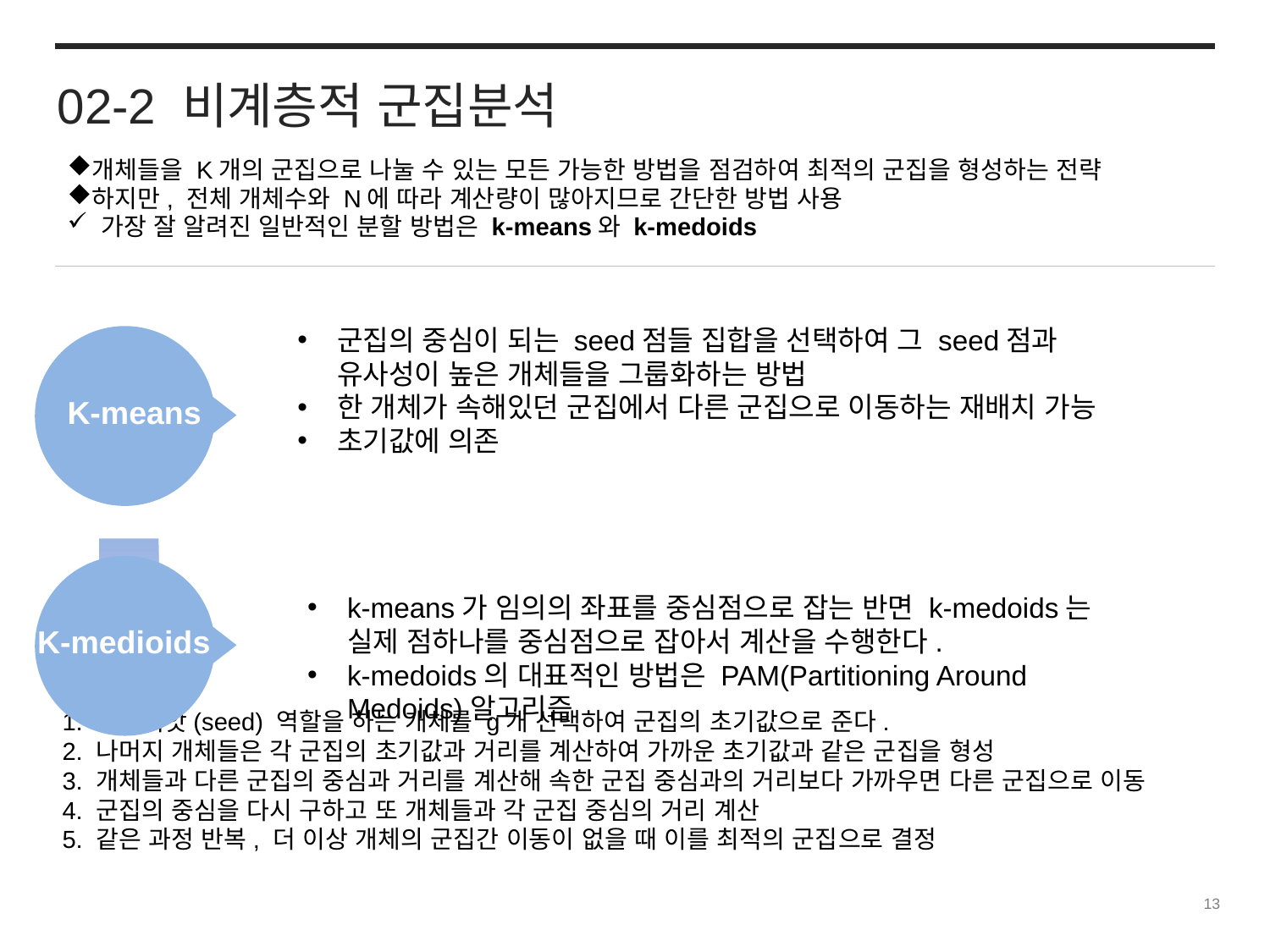

02-2 비계층적 군집분석
개체들을 K개의 군집으로 나눌 수 있는 모든 가능한 방법을 점검하여 최적의 군집을 형성하는 전략
하지만, 전체 개체수와 N에 따라 계산량이 많아지므로 간단한 방법 사용
 가장 잘 알려진 일반적인 분할 방법은 k-means와 k-medoids
군집의 중심이 되는 seed점들 집합을 선택하여 그 seed점과 유사성이 높은 개체들을 그룹화하는 방법
한 개체가 속해있던 군집에서 다른 군집으로 이동하는 재배치 가능
초기값에 의존

K-means
과
정

k-means가 임의의 좌표를 중심점으로 잡는 반면 k-medoids는 실제 점하나를 중심점으로 잡아서 계산을 수행한다.
k-medoids의 대표적인 방법은 PAM(Partitioning Around Medoids)알고리즘
K-medioids

1. 초기씨앗(seed) 역할을 하는 개체를 g개 선택하여 군집의 초기값으로 준다.
2. 나머지 개체들은 각 군집의 초기값과 거리를 계산하여 가까운 초기값과 같은 군집을 형성
3. 개체들과 다른 군집의 중심과 거리를 계산해 속한 군집 중심과의 거리보다 가까우면 다른 군집으로 이동
4. 군집의 중심을 다시 구하고 또 개체들과 각 군집 중심의 거리 계산
5. 같은 과정 반복, 더 이상 개체의 군집간 이동이 없을 때 이를 최적의 군집으로 결정